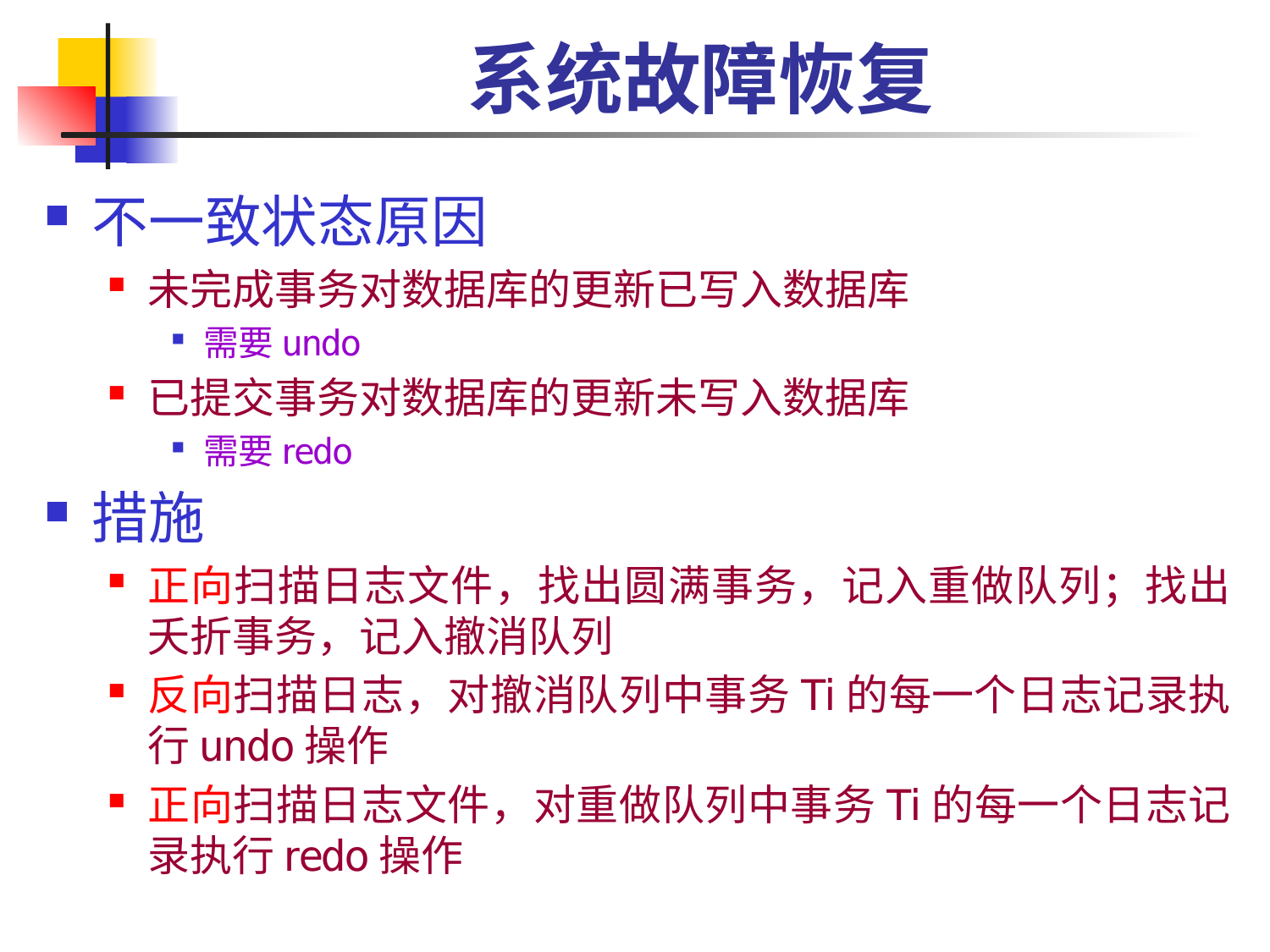

# 系统故障恢复
不一致状态原因
未完成事务对数据库的更新已写入数据库
需要undo
已提交事务对数据库的更新未写入数据库
需要redo
措施
正向扫描日志文件，找出圆满事务，记入重做队列；找出夭折事务，记入撤消队列
反向扫描日志，对撤消队列中事务Ti的每一个日志记录执行undo操作
正向扫描日志文件，对重做队列中事务Ti的每一个日志记录执行redo操作